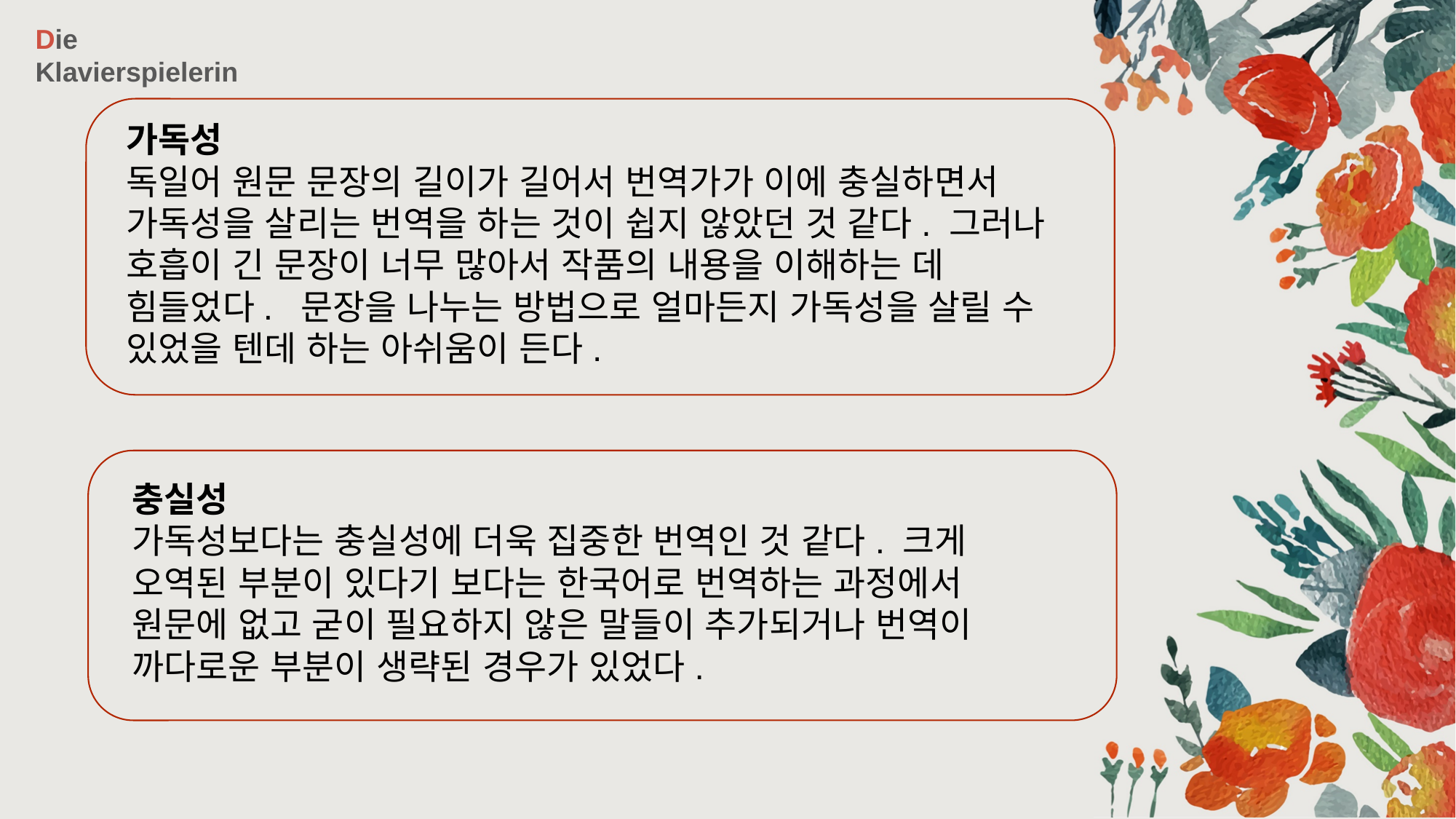

Die Klavierspielerin

가독성
독일어 원문 문장의 길이가 길어서 번역가가 이에 충실하면서 가독성을 살리는 번역을 하는 것이 쉽지 않았던 것 같다. 그러나 호흡이 긴 문장이 너무 많아서 작품의 내용을 이해하는 데 힘들었다.  문장을 나누는 방법으로 얼마든지 가독성을 살릴 수 있었을 텐데 하는 아쉬움이 든다.

충실성
가독성보다는 충실성에 더욱 집중한 번역인 것 같다. 크게 오역된 부분이 있다기 보다는 한국어로 번역하는 과정에서 원문에 없고 굳이 필요하지 않은 말들이 추가되거나 번역이 까다로운 부분이 생략된 경우가 있었다.